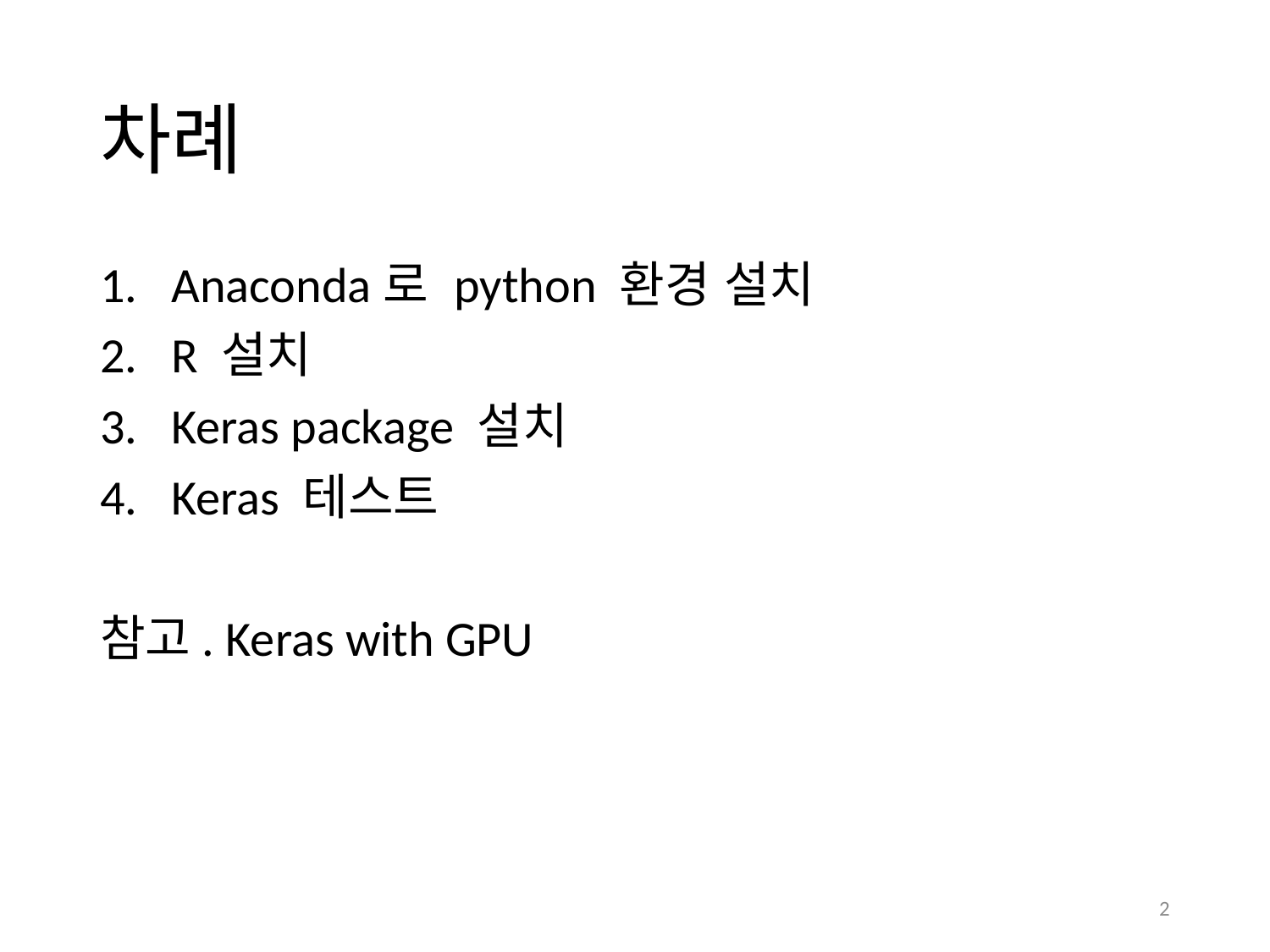

# 차례
Anaconda로 python 환경 설치
R 설치
Keras package 설치
Keras 테스트

참고. Keras with GPU
2